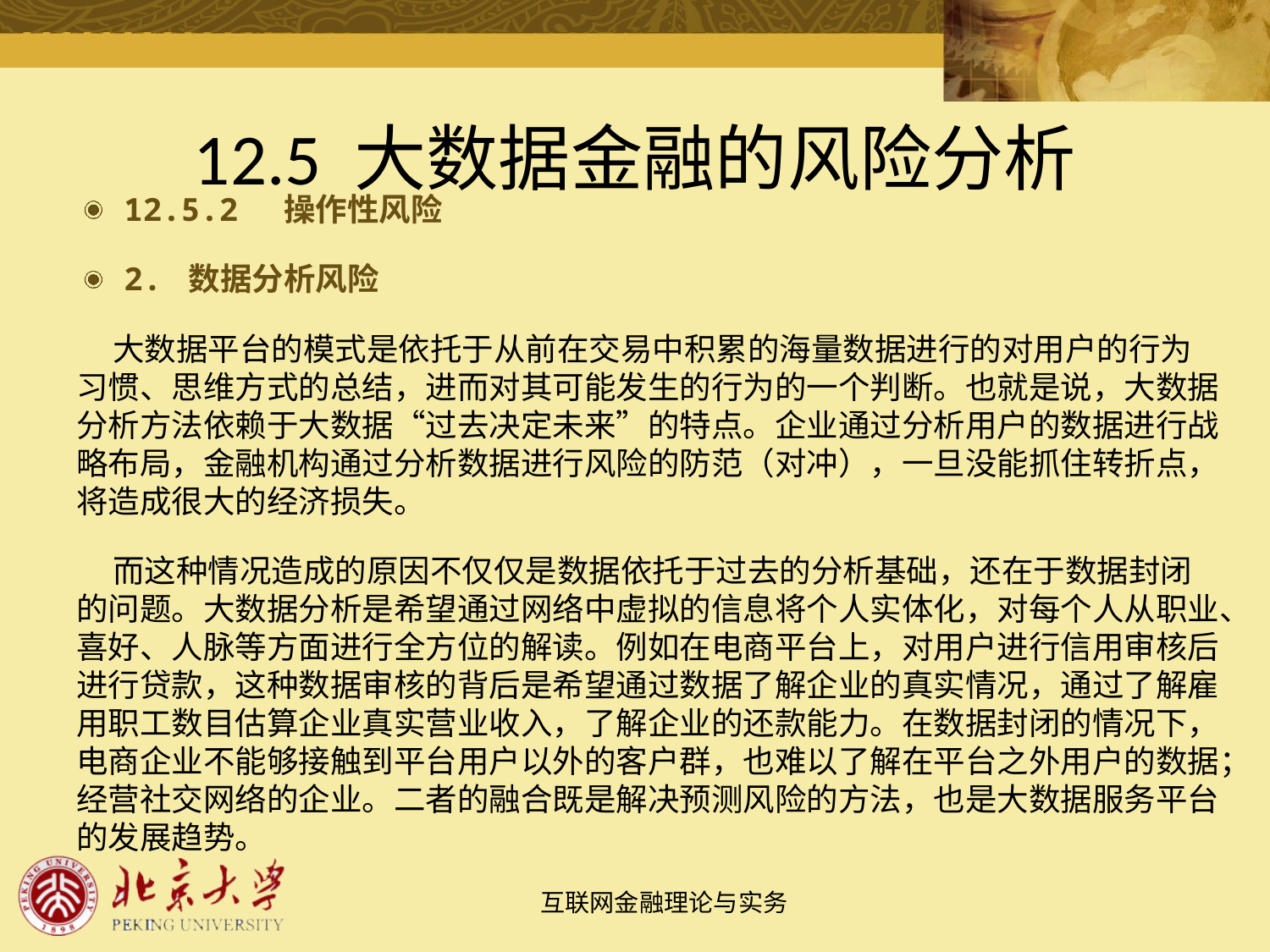

# 12.5 大数据金融的风险分析
12.5.2  操作性风险
2. 数据分析风险
    大数据平台的模式是依托于从前在交易中积累的海量数据进行的对用户的行为习惯、思维方式的总结，进而对其可能发生的行为的一个判断。也就是说，大数据分析方法依赖于大数据“过去决定未来”的特点。企业通过分析用户的数据进行战略布局，金融机构通过分析数据进行风险的防范（对冲），一旦没能抓住转折点，将造成很大的经济损失。
    而这种情况造成的原因不仅仅是数据依托于过去的分析基础，还在于数据封闭的问题。大数据分析是希望通过网络中虚拟的信息将个人实体化，对每个人从职业、喜好、人脉等方面进行全方位的解读。例如在电商平台上，对用户进行信用审核后进行贷款，这种数据审核的背后是希望通过数据了解企业的真实情况，通过了解雇用职工数目估算企业真实营业收入，了解企业的还款能力。在数据封闭的情况下，电商企业不能够接触到平台用户以外的客户群，也难以了解在平台之外用户的数据；经营社交网络的企业。二者的融合既是解决预测风险的方法，也是大数据服务平台的发展趋势。